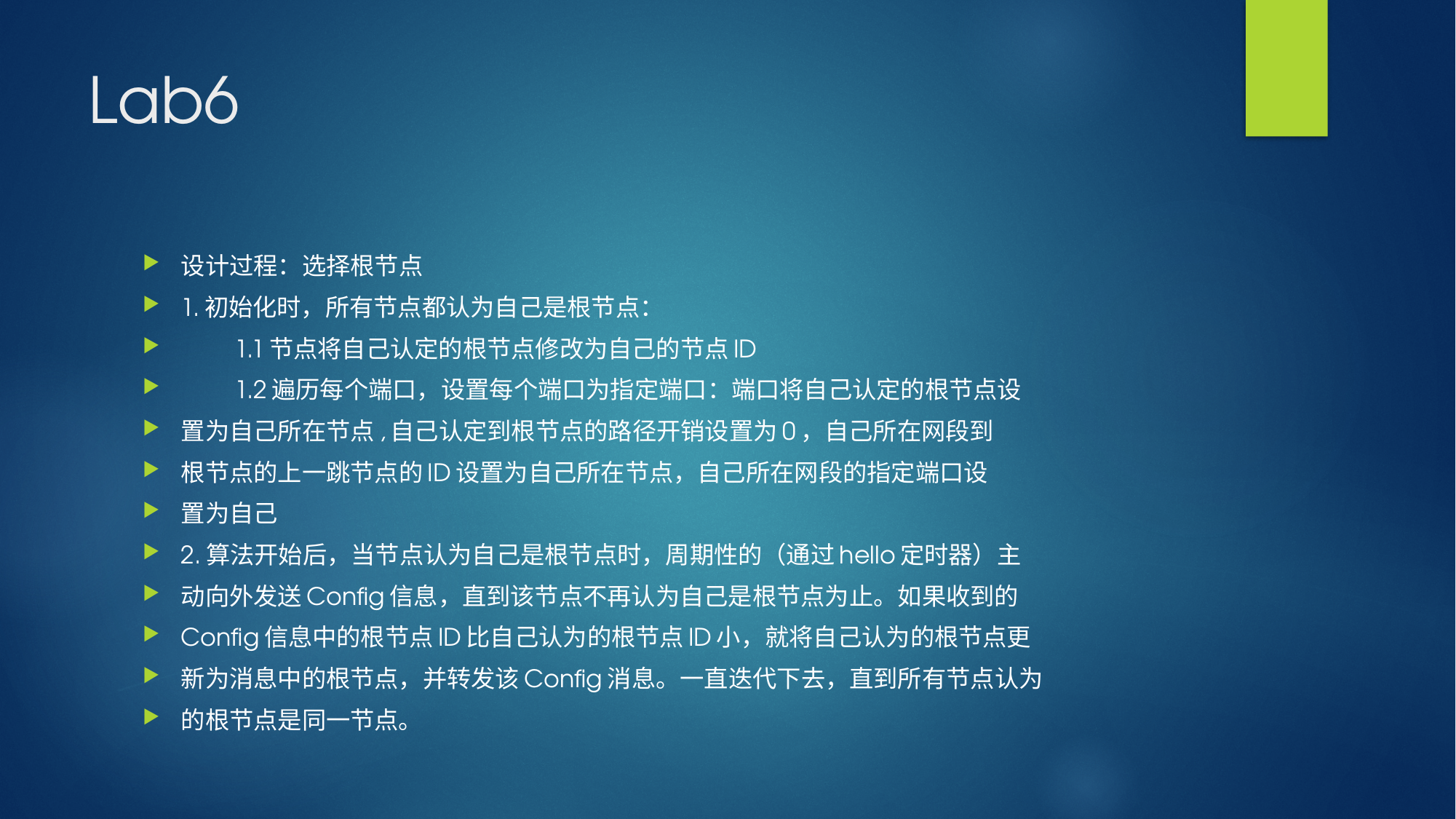

# Lab6
设计过程：选择根节点
1.初始化时，所有节点都认为自己是根节点：
        1.1节点将自己认定的根节点修改为自己的节点ID
        1.2遍历每个端口，设置每个端口为指定端口：端口将自己认定的根节点设
置为自己所在节点,自己认定到根节点的路径开销设置为0，自己所在网段到
根节点的上一跳节点的ID设置为自己所在节点，自己所在网段的指定端口设
置为自己
2.算法开始后，当节点认为自己是根节点时，周期性的（通过hello定时器）主
动向外发送Config信息，直到该节点不再认为自己是根节点为止。如果收到的
Config信息中的根节点ID比自己认为的根节点ID小，就将自己认为的根节点更
新为消息中的根节点，并转发该Config消息。一直迭代下去，直到所有节点认为
的根节点是同一节点。